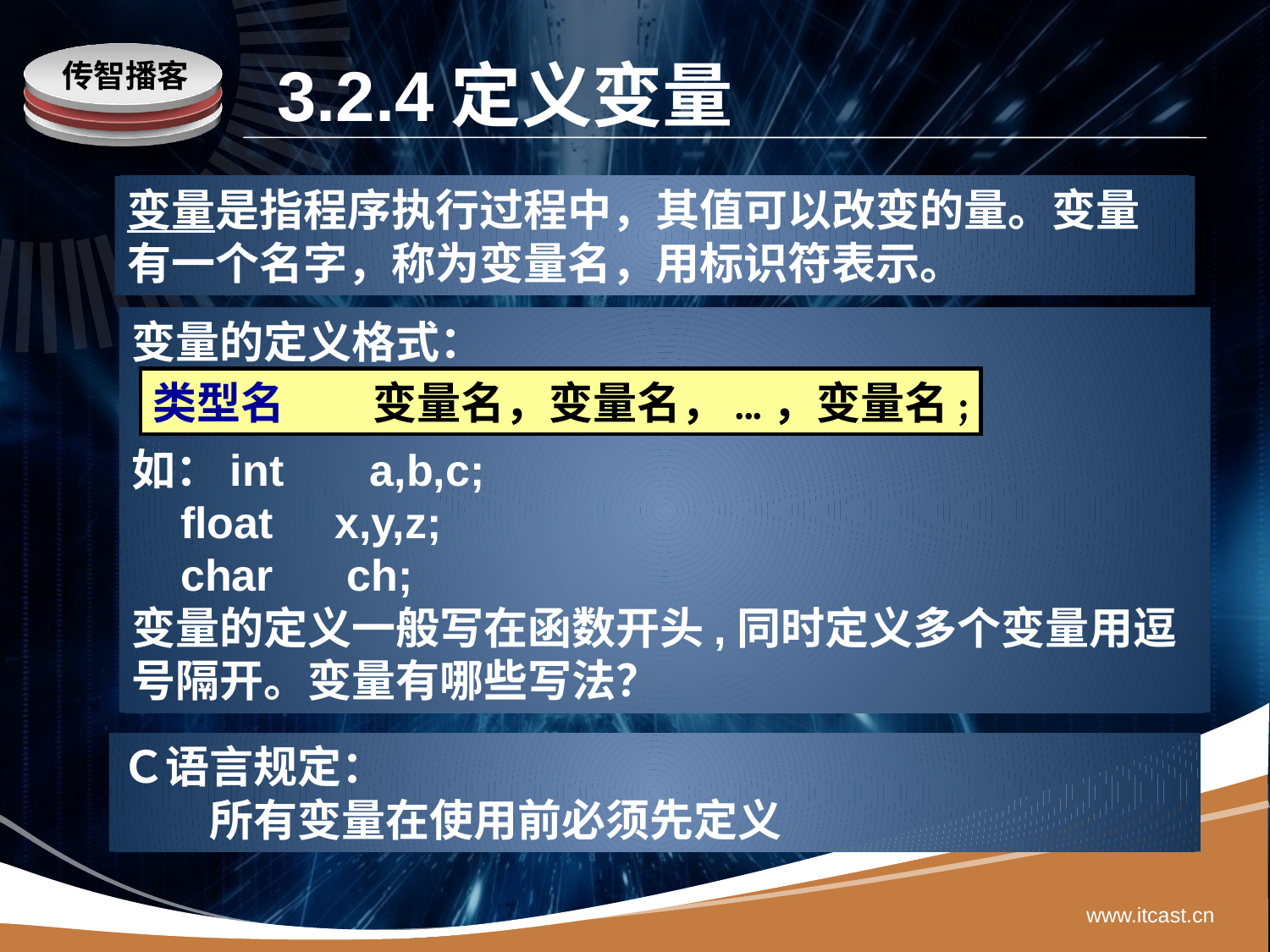

# 3.2.4定义变量
变量是指程序执行过程中，其值可以改变的量。变量有一个名字，称为变量名，用标识符表示。
变量的定义格式：

如：int       a,b,c;
    float     x,y,z;
    char      ch;
变量的定义一般写在函数开头,同时定义多个变量用逗号隔开。变量有哪些写法？
类型名　　变量名，变量名，...，变量名;
Ｃ语言规定：
　　所有变量在使用前必须先定义
www.itcast.cn